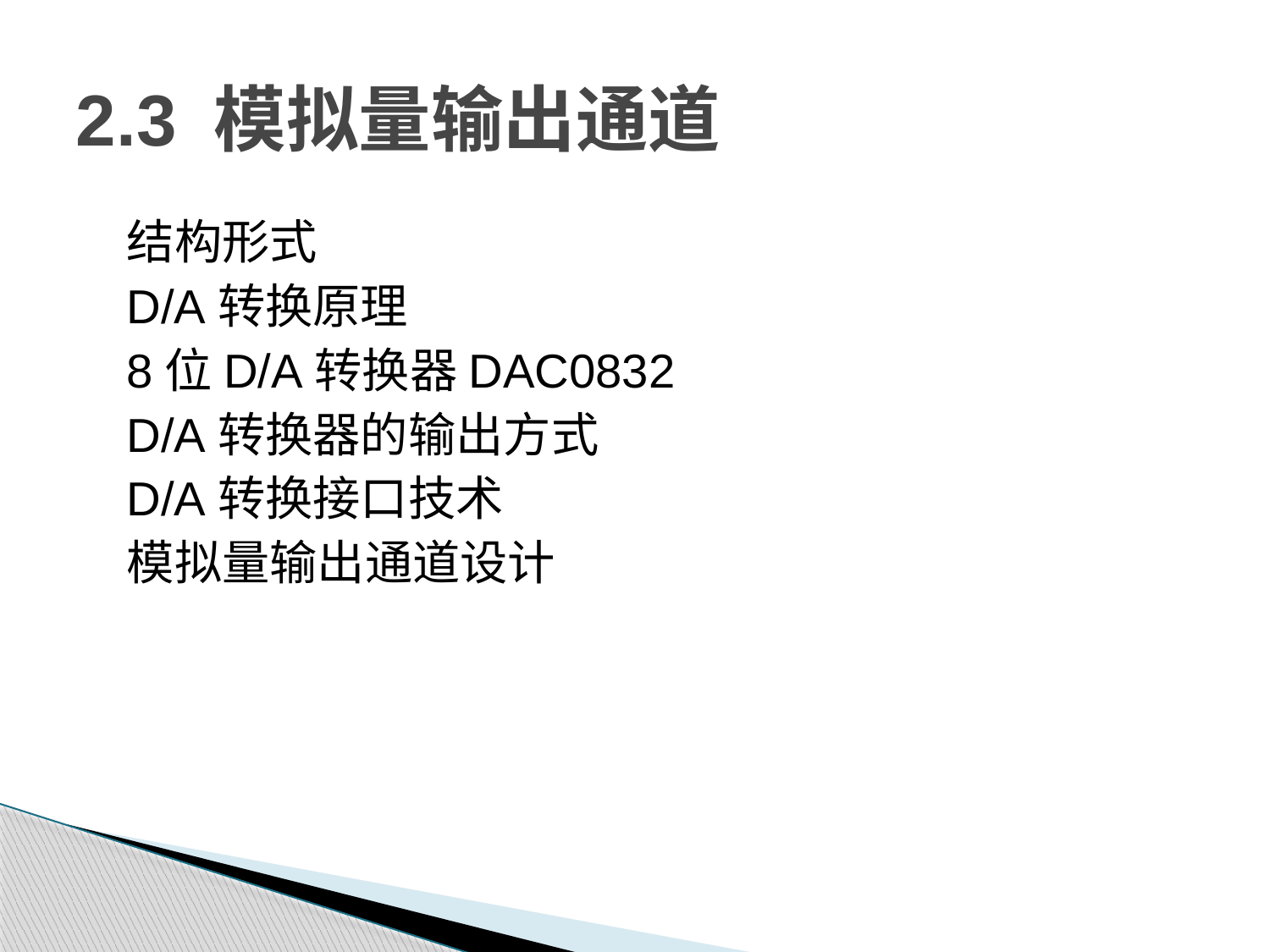

# 2.3 模拟量输出通道
	结构形式
	D/A转换原理
	8位D/A转换器DAC0832
	D/A转换器的输出方式
	D/A转换接口技术
	模拟量输出通道设计